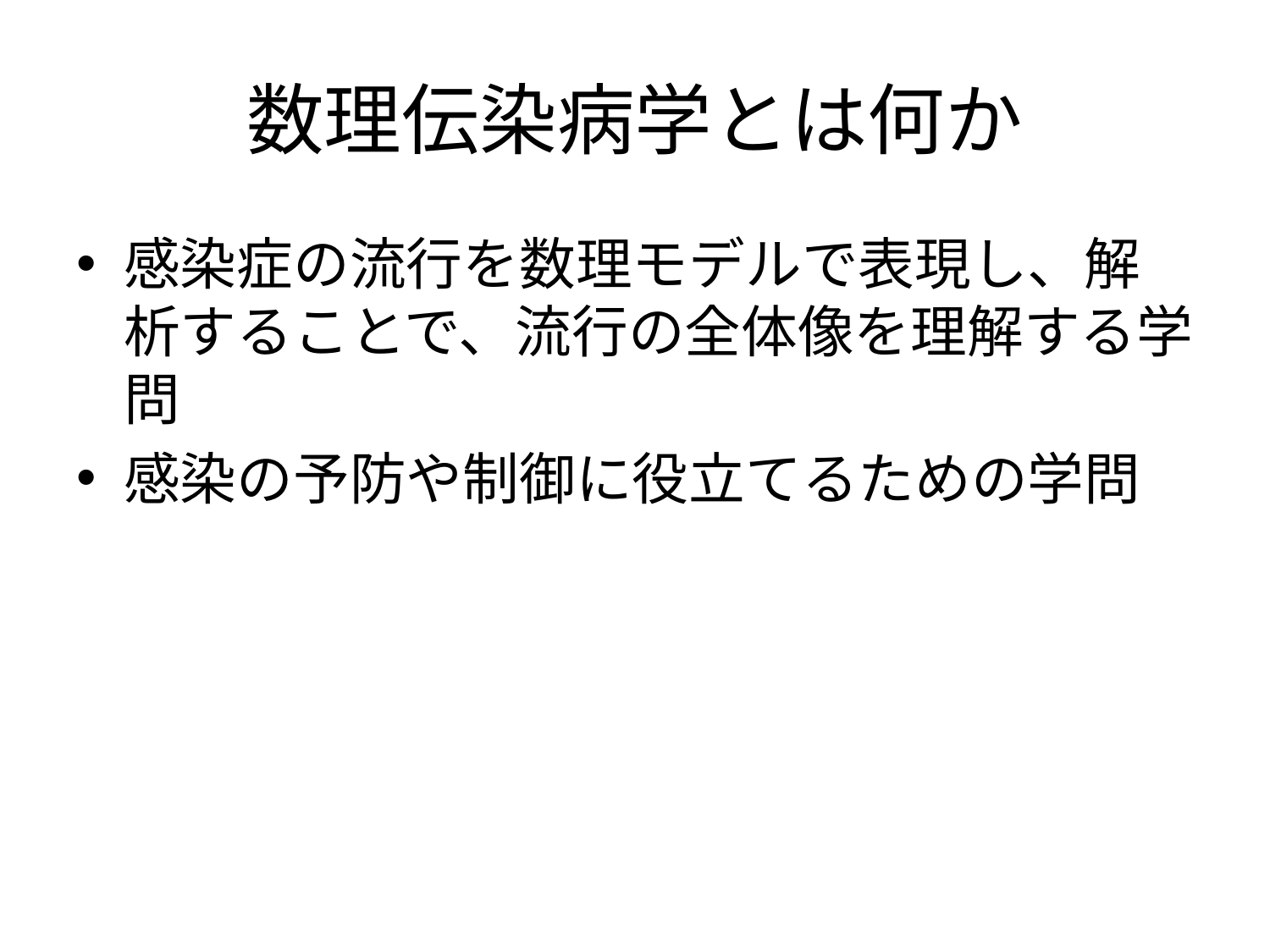

# 数理伝染病学とは何か
感染症の流行を数理モデルで表現し、解析することで、流行の全体像を理解する学問
感染の予防や制御に役立てるための学問